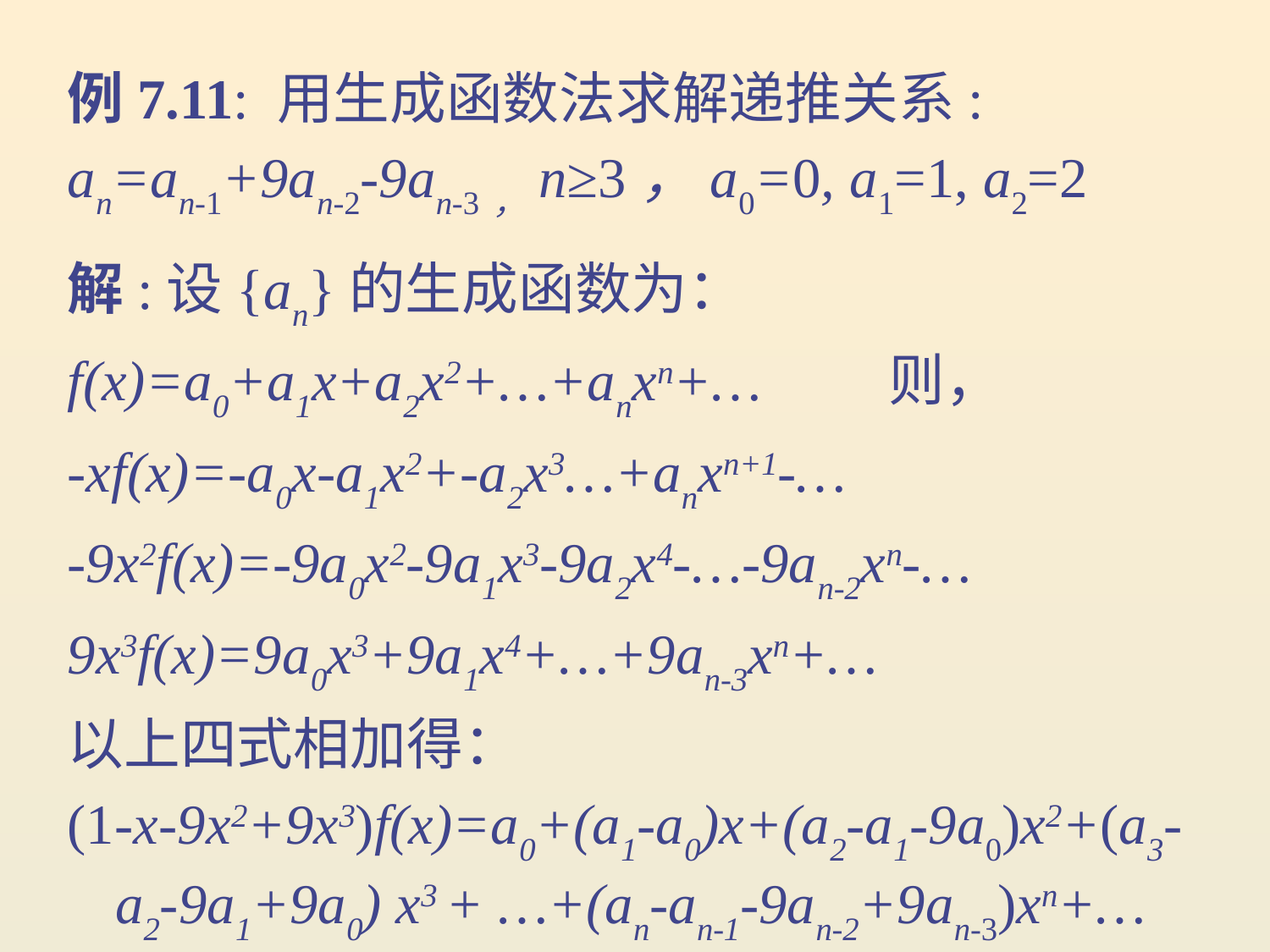

例7.11: 用生成函数法求解递推关系:
an=an-1+9an-2-9an-3，n≥3，a0=0, a1=1, a2=2
解:设{an}的生成函数为：
f(x)=a0+a1x+a2x2+…+anxn+…　　则，
-xf(x)=-a0x-a1x2+-a2x3…+anxn+1-…
-9x2f(x)=-9a0x2-9a1x3-9a2x4-…-9an-2xn-…
9x3f(x)=9a0x3+9a1x4+…+9an-3xn+…
以上四式相加得：
(1-x-9x2+9x3)f(x)=a0+(a1-a0)x+(a2-a1-9a0)x2+(a3-a2-9a1+9a0) x3 + …+(an-an-1-9an-2+9an-3)xn+…